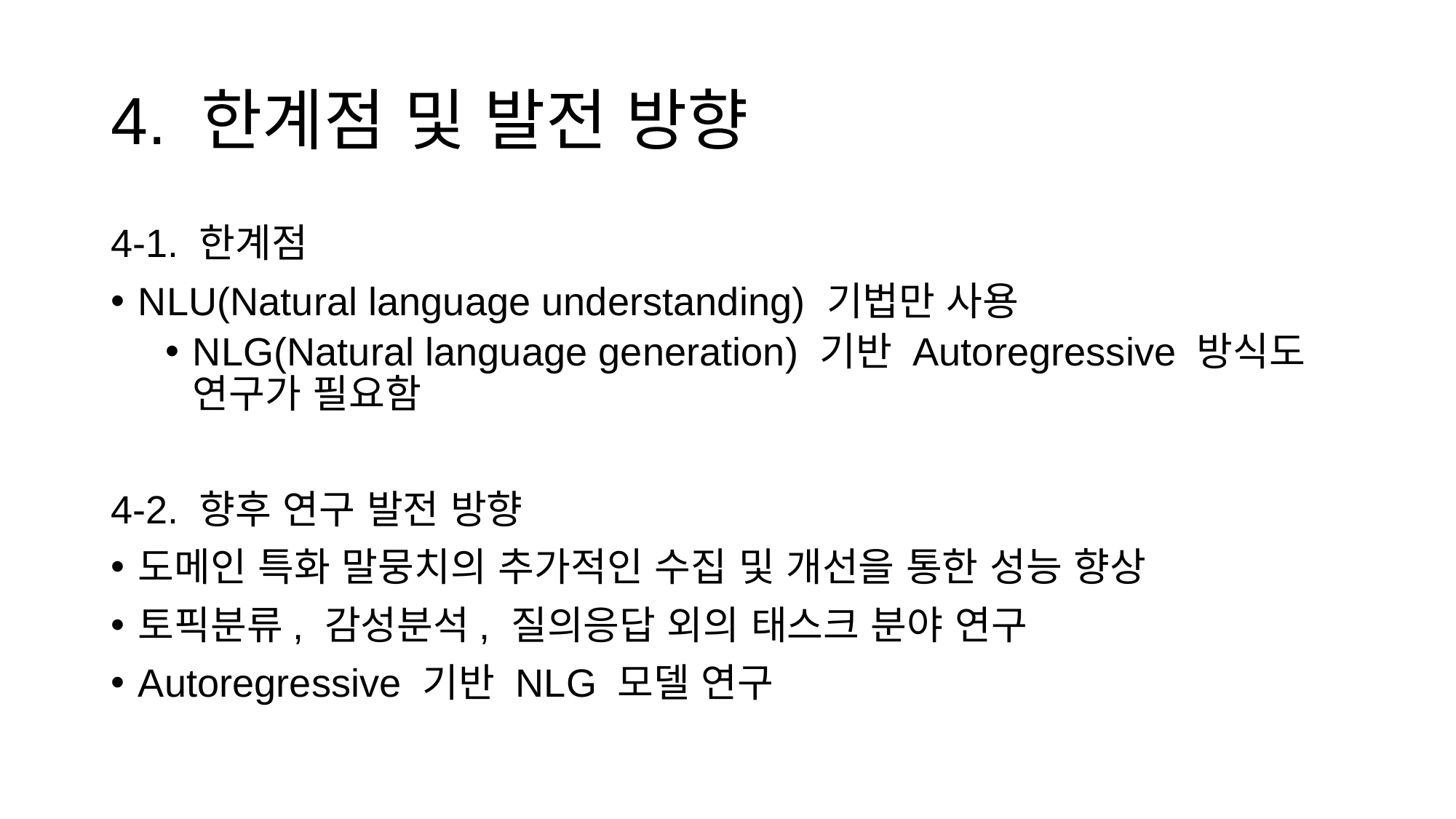

# 4. 한계점 및 발전 방향
4-1. 한계점
NLU(Natural language understanding) 기법만 사용
NLG(Natural language generation) 기반 Autoregressive 방식도 연구가 필요함

4-2. 향후 연구 발전 방향
도메인 특화 말뭉치의 추가적인 수집 및 개선을 통한 성능 향상
토픽분류, 감성분석, 질의응답 외의 태스크 분야 연구
Autoregressive 기반 NLG 모델 연구